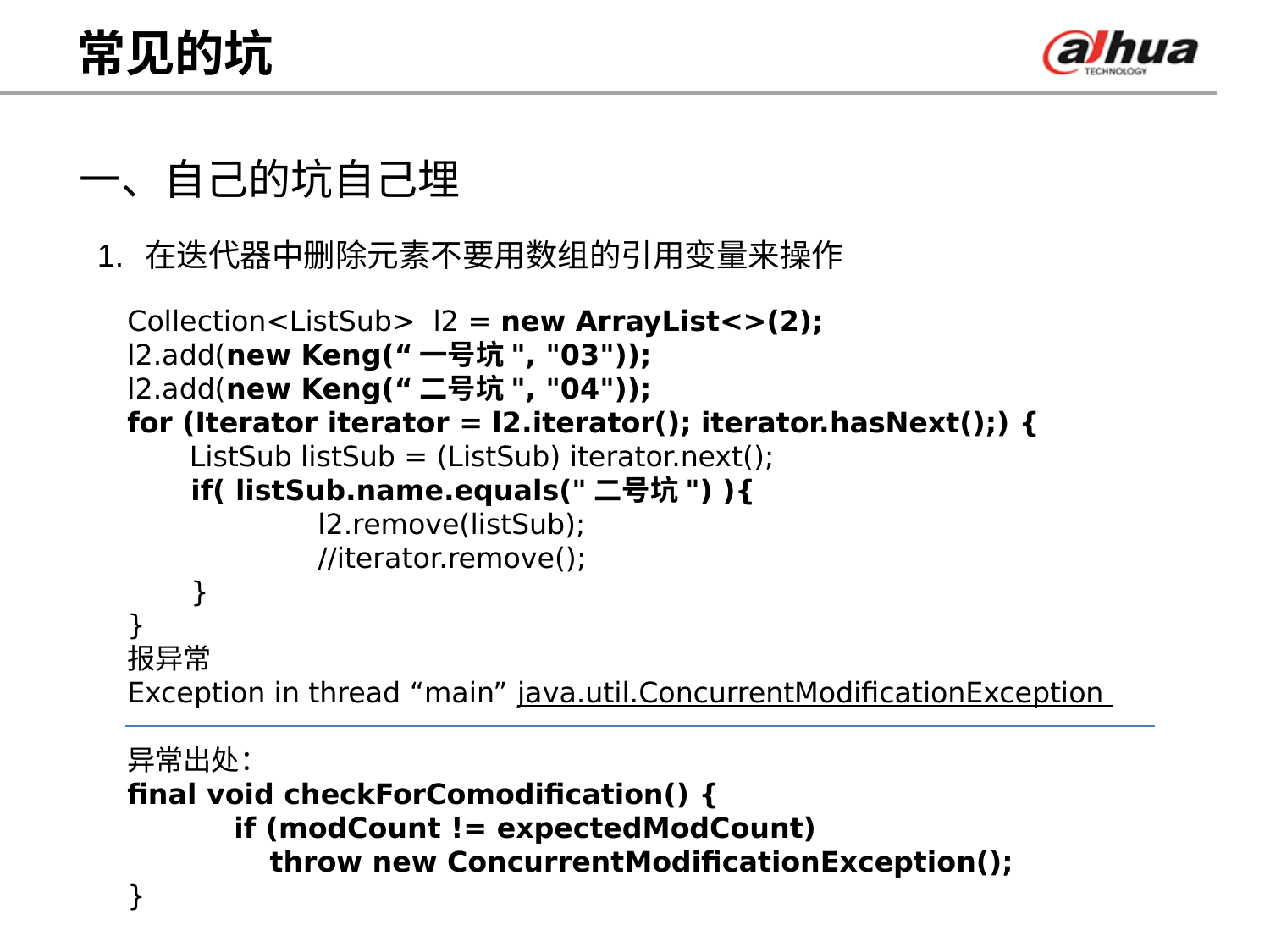

# 常见的坑
一、自己的坑自己埋
在迭代器中删除元素不要用数组的引用变量来操作
Collection<ListSub>  l2 = new ArrayList<>(2);
l2.add(new Keng(“一号坑", "03"));
l2.add(new Keng(“二号坑", "04"));
for (Iterator iterator = l2.iterator(); iterator.hasNext();) {
       ListSub listSub = (ListSub) iterator.next();
if( listSub.name.equals("二号坑") ){
     	l2.remove(listSub);
	//iterator.remove();
}
}
报异常
Exception in thread “main” java.util.ConcurrentModificationException

异常出处：
final void checkForComodification() {
            if (modCount != expectedModCount)
                throw new ConcurrentModificationException();
}